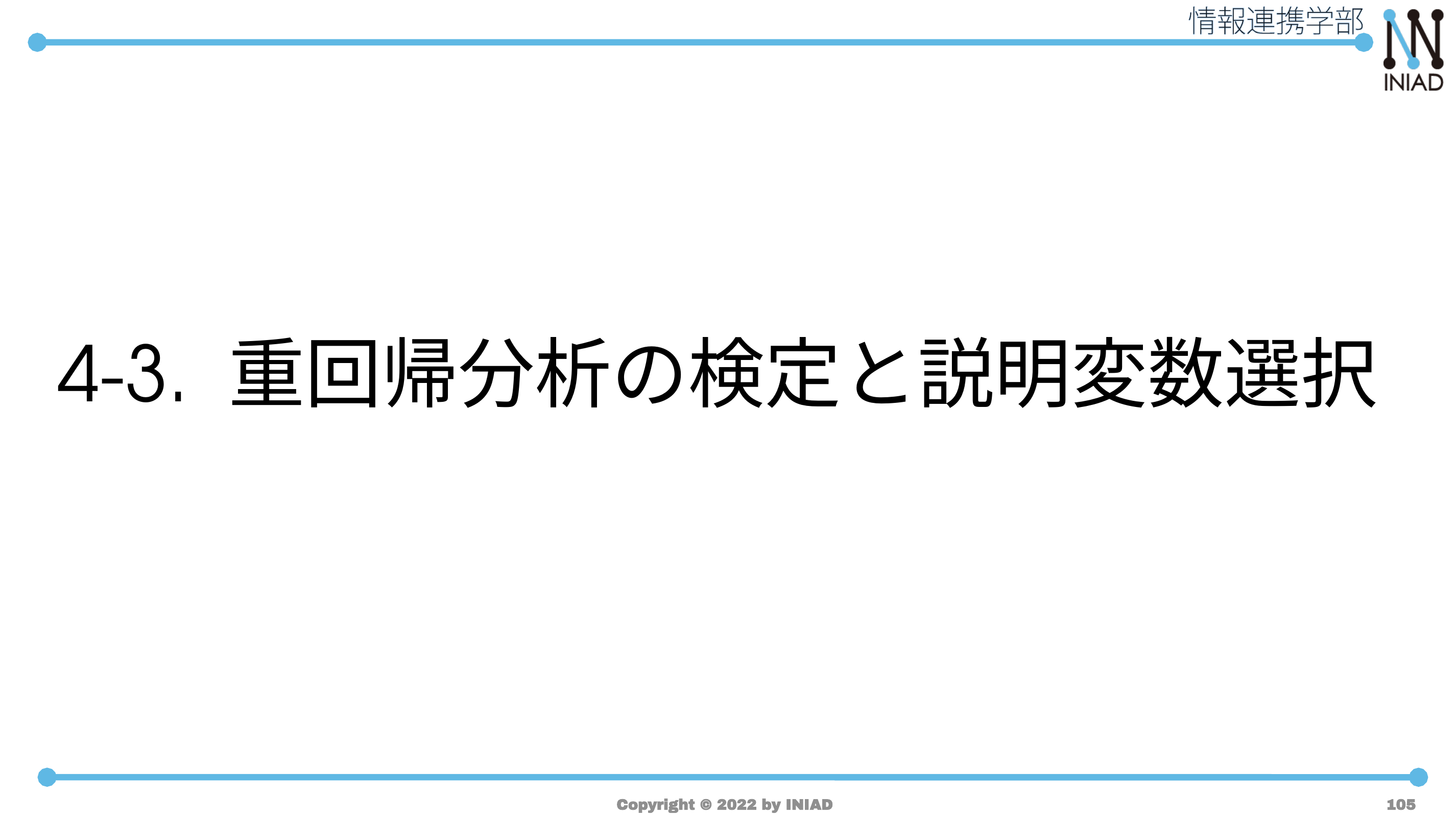

# 4-3. 重回帰分析の検定と説明変数選択
Copyright © 2022 by INIAD
105